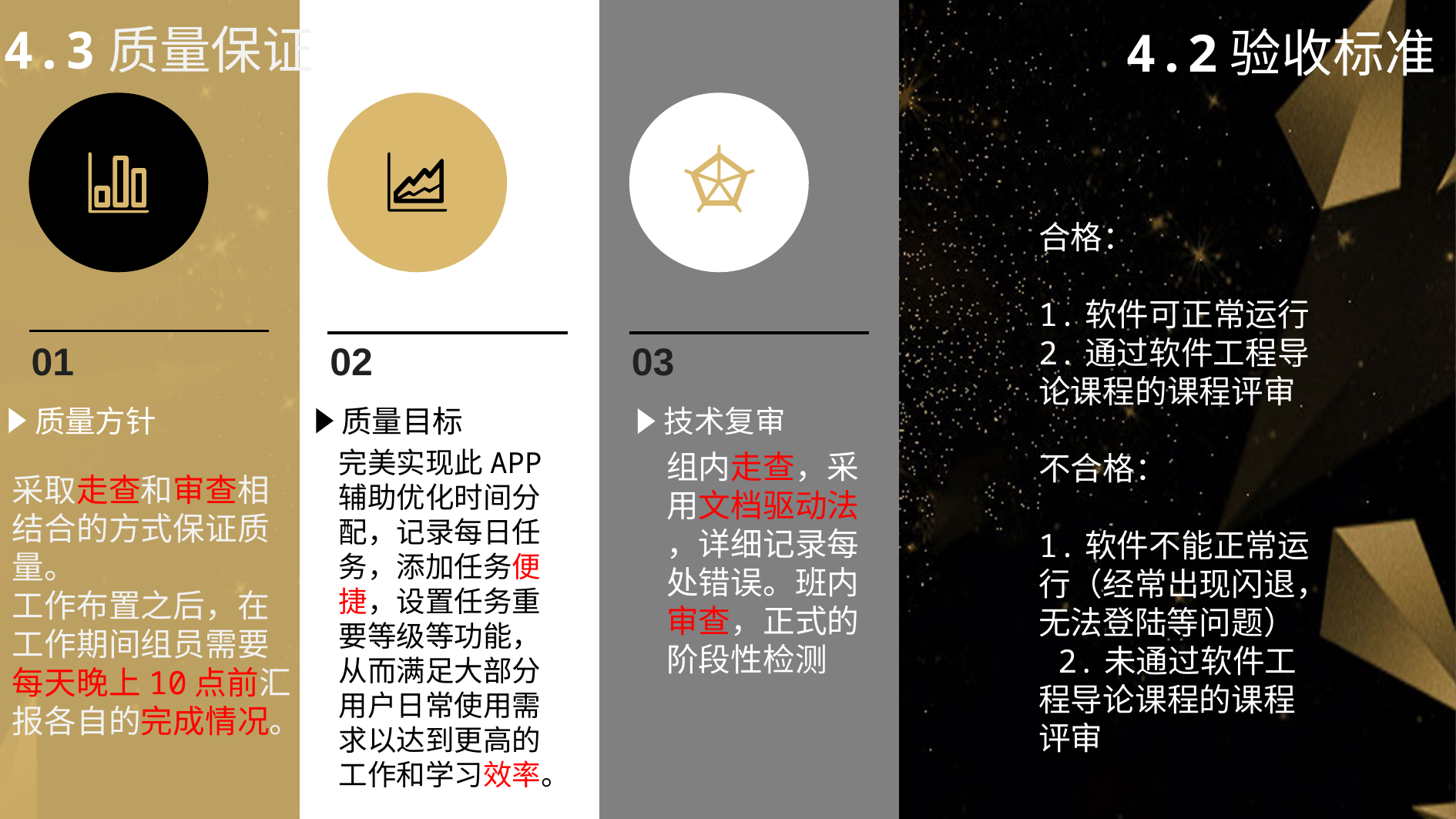

4.3质量保证
4.2验收标准

合格：

1.软件可正常运行
2.通过软件工程导论课程的课程评审

不合格：

1.软件不能正常运行（经常出现闪退，无法登陆等问题）
 2.未通过软件工程导论课程的课程评审

01
02
03
质量方针
质量目标
技术复审

完美实现此APP
辅助优化时间分
配，记录每日任
务，添加任务便
捷，设置任务重
要等级等功能，
从而满足大部分
用户日常使用需
求以达到更高的
工作和学习效率。
组内走查，采
用文档驱动法
，详细记录每
处错误。班内
审查，正式的
阶段性检测
采取走查和审查相
结合的方式保证质
量。
工作布置之后，在
工作期间组员需要
每天晚上10点前汇
报各自的完成情况。